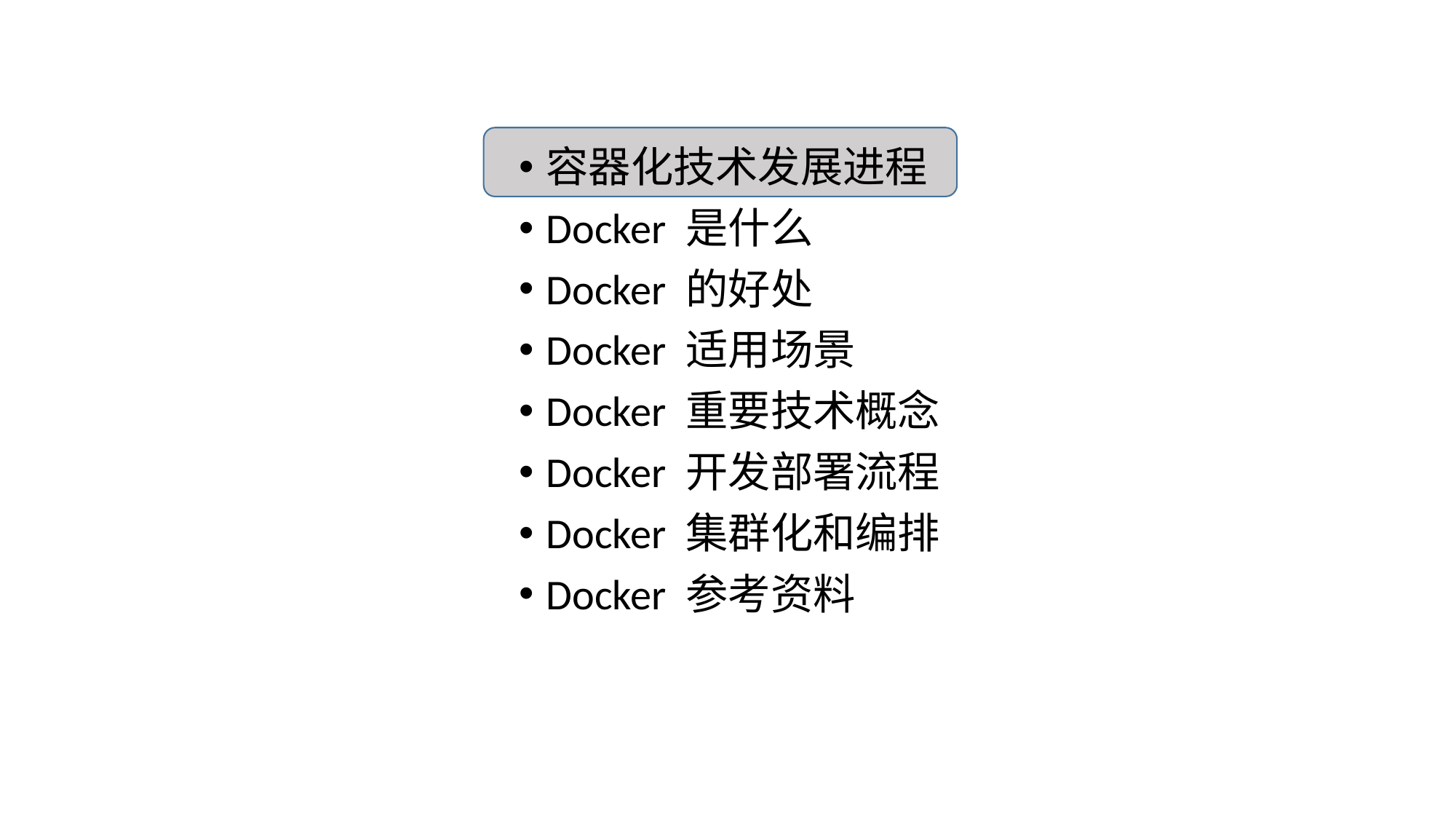

容器化技术发展进程
Docker 是什么
Docker 的好处
Docker 适用场景
Docker 重要技术概念
Docker 开发部署流程
Docker 集群化和编排
Docker 参考资料